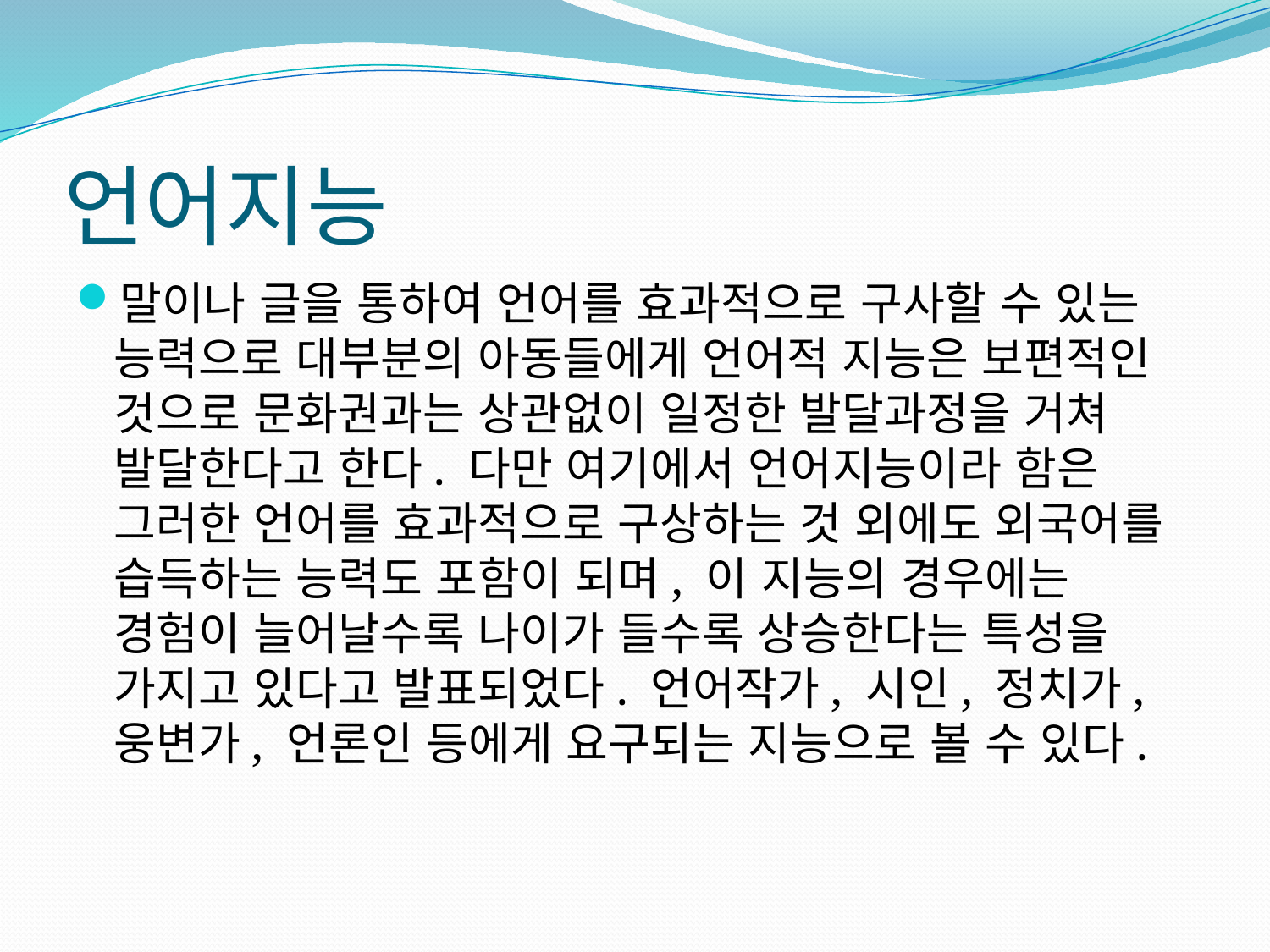

# 언어지능
말이나 글을 통하여 언어를 효과적으로 구사할 수 있는 능력으로 대부분의 아동들에게 언어적 지능은 보편적인 것으로 문화권과는 상관없이 일정한 발달과정을 거쳐 발달한다고 한다. 다만 여기에서 언어지능이라 함은 그러한 언어를 효과적으로 구상하는 것 외에도 외국어를 습득하는 능력도 포함이 되며, 이 지능의 경우에는 경험이 늘어날수록 나이가 들수록 상승한다는 특성을 가지고 있다고 발표되었다. 언어작가, 시인, 정치가, 웅변가, 언론인 등에게 요구되는 지능으로 볼 수 있다.